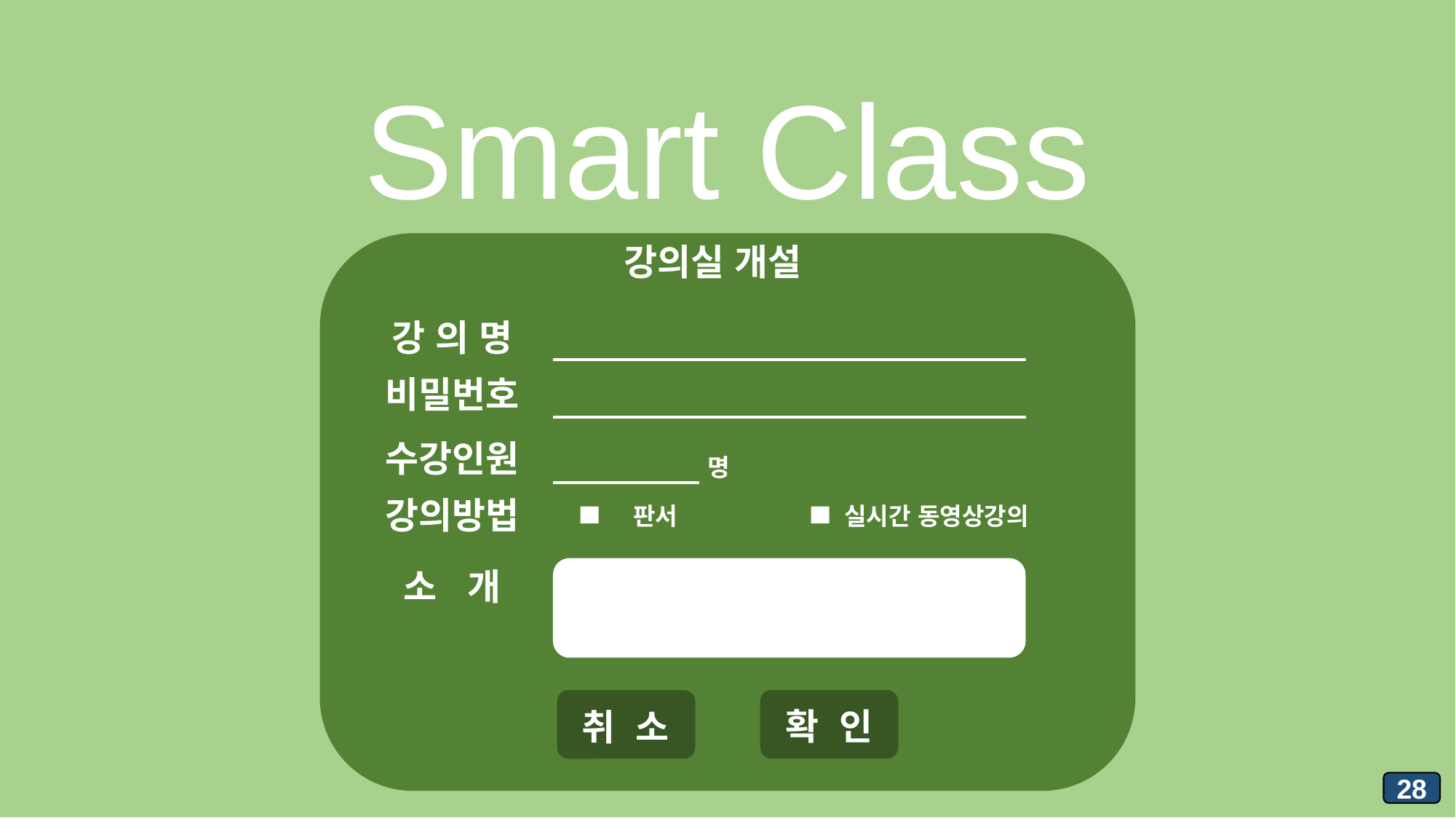

Smart Class

강의실 개설
강 의 명
비밀번호
수강인원
명
강의방법
실시간 동영상강의
판서

소   개

확  인
취  소
28